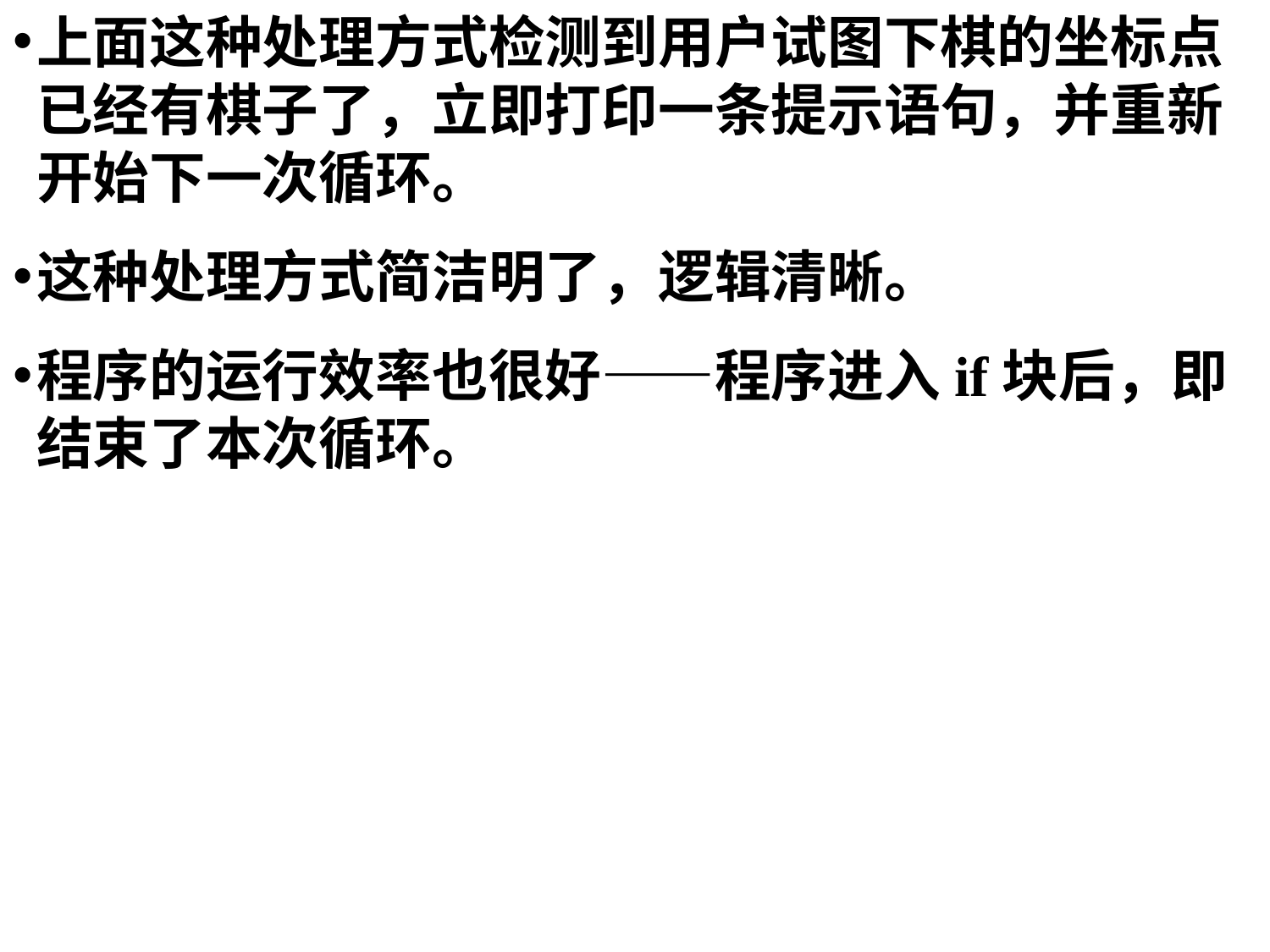

上面这种处理方式检测到用户试图下棋的坐标点已经有棋子了，立即打印一条提示语句，并重新开始下一次循环。
这种处理方式简洁明了，逻辑清晰。
程序的运行效率也很好——程序进入if块后，即结束了本次循环。